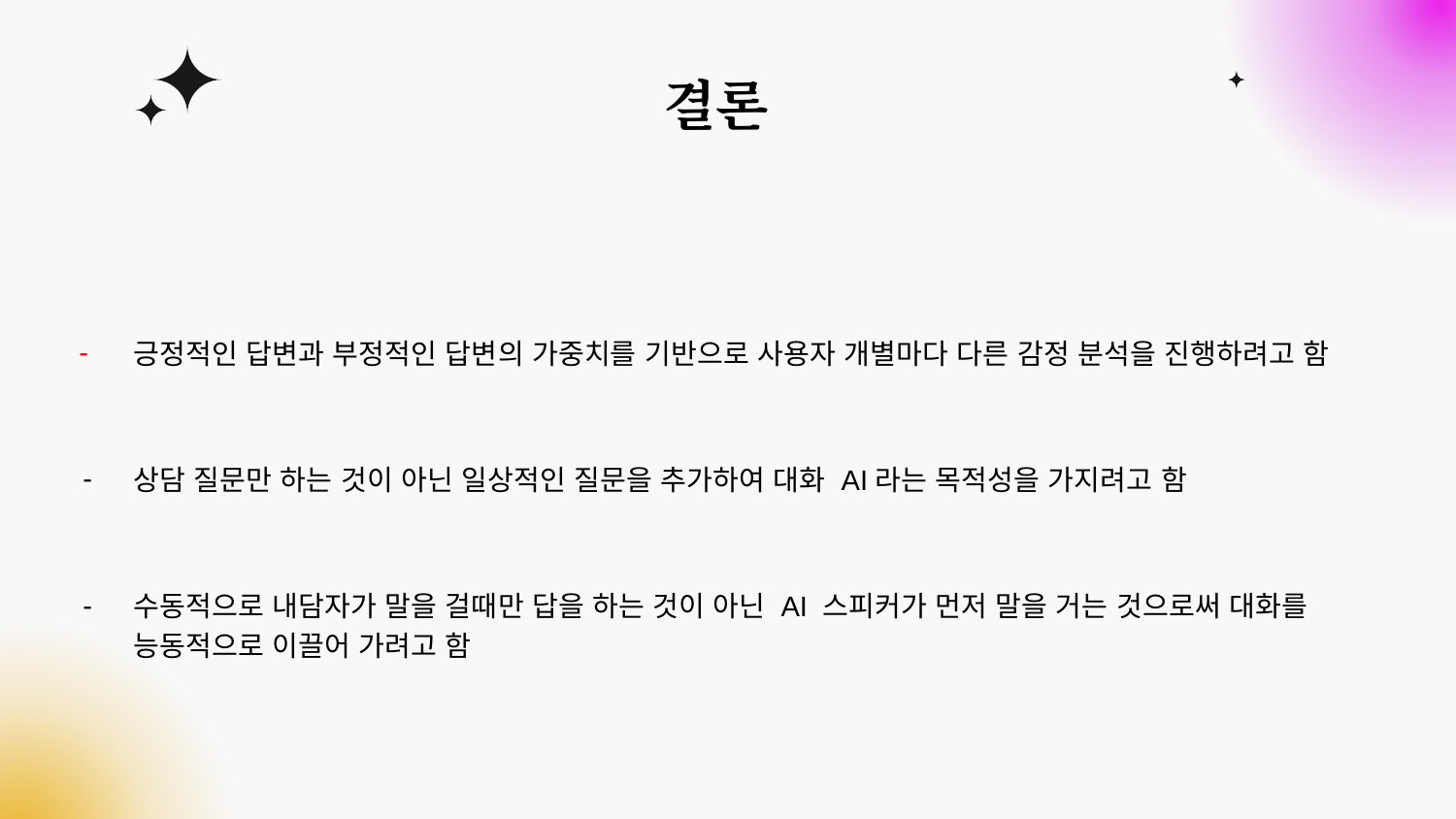

# 결론

긍정적인 답변과 부정적인 답변의 가중치를 기반으로 사용자 개별마다 다른 감정 분석을 진행하려고 함

상담 질문만 하는 것이 아닌 일상적인 질문을 추가하여 대화 AI라는 목적성을 가지려고 함

수동적으로 내담자가 말을 걸때만 답을 하는 것이 아닌 AI 스피커가 먼저 말을 거는 것으로써 대화를 능동적으로 이끌어 가려고 함